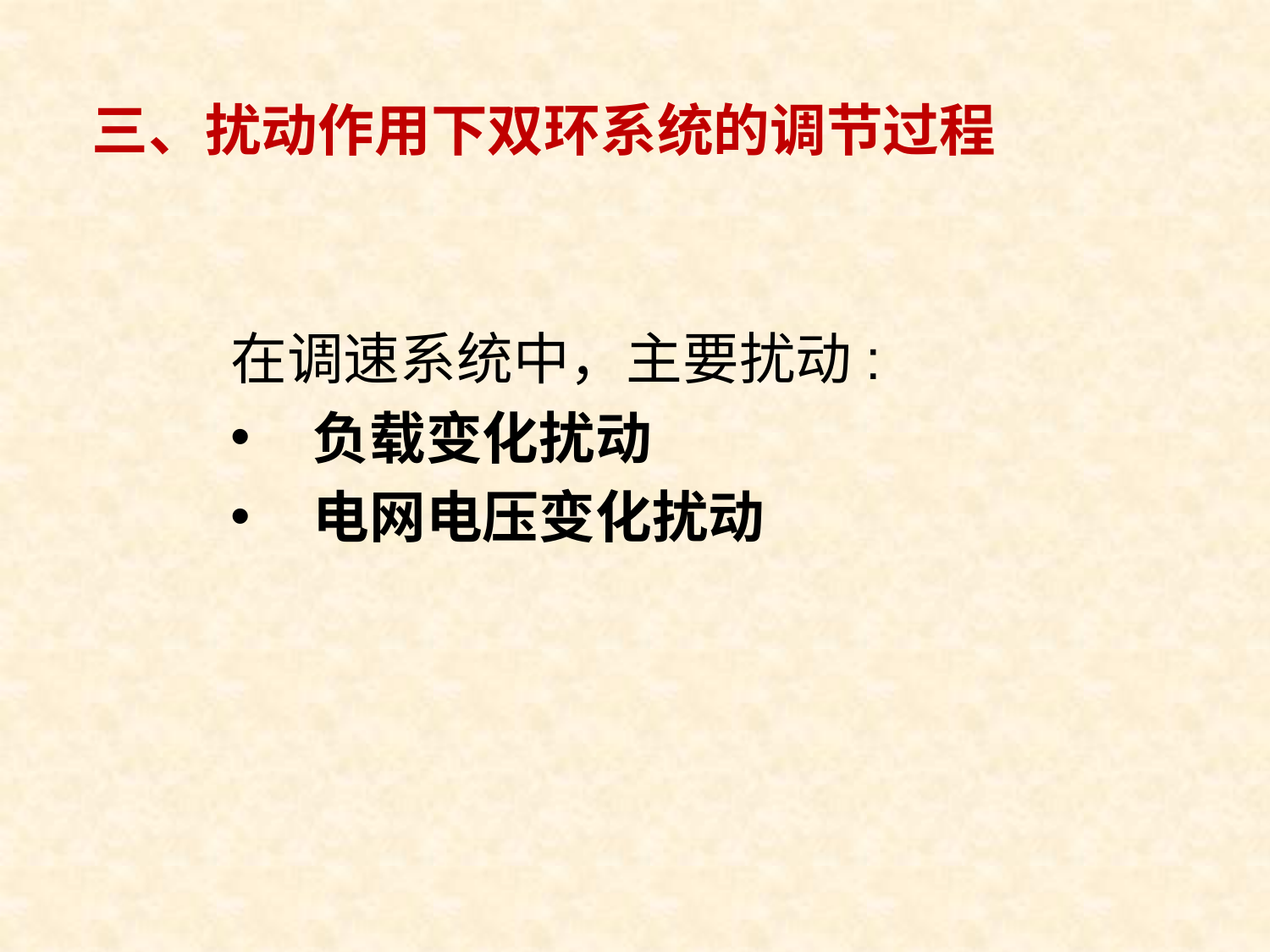

# 三、扰动作用下双环系统的调节过程
在调速系统中，主要扰动:
   负载变化扰动
   电网电压变化扰动